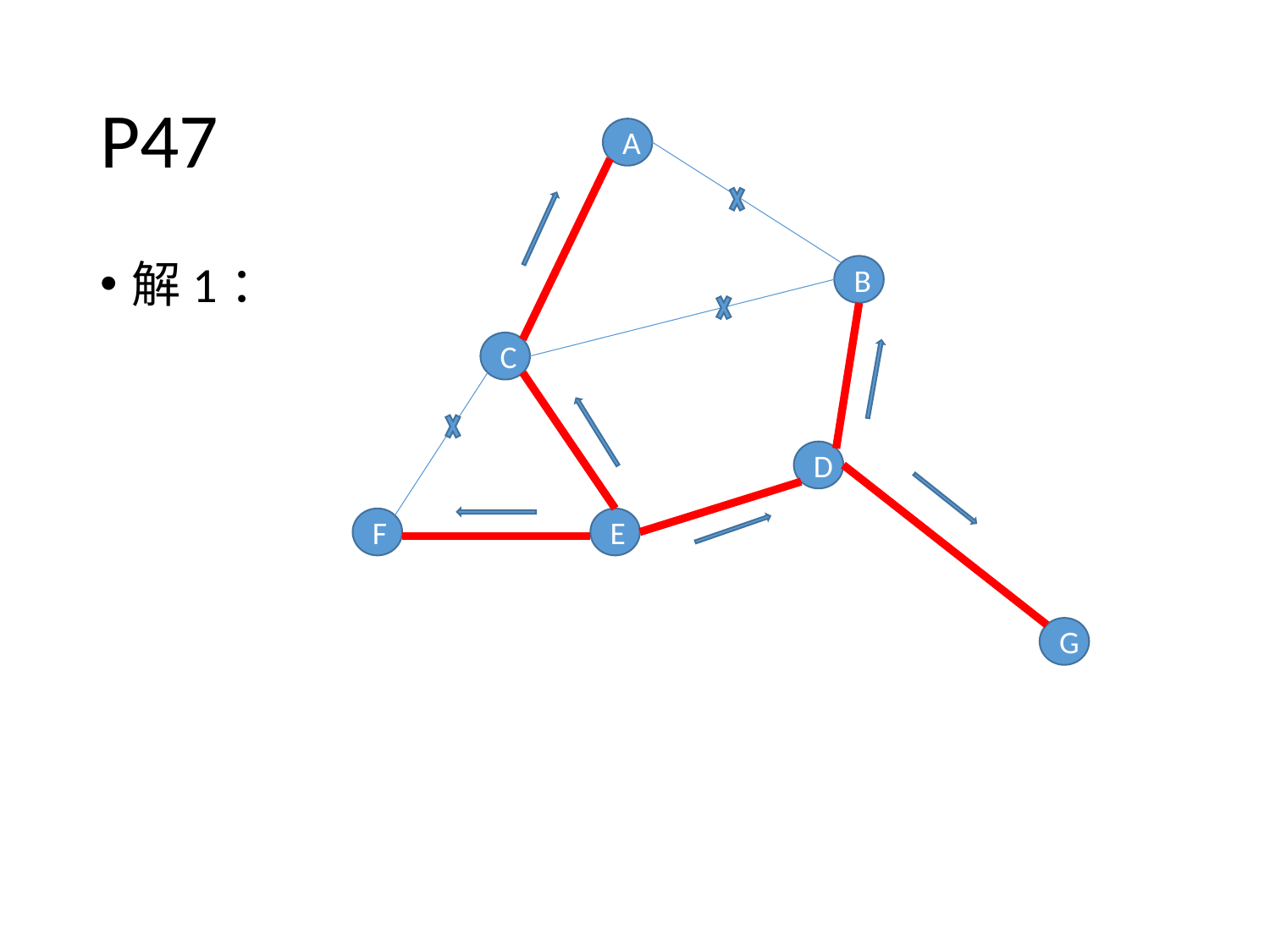

# P47
A

解1：
B

C

D

F

E

G